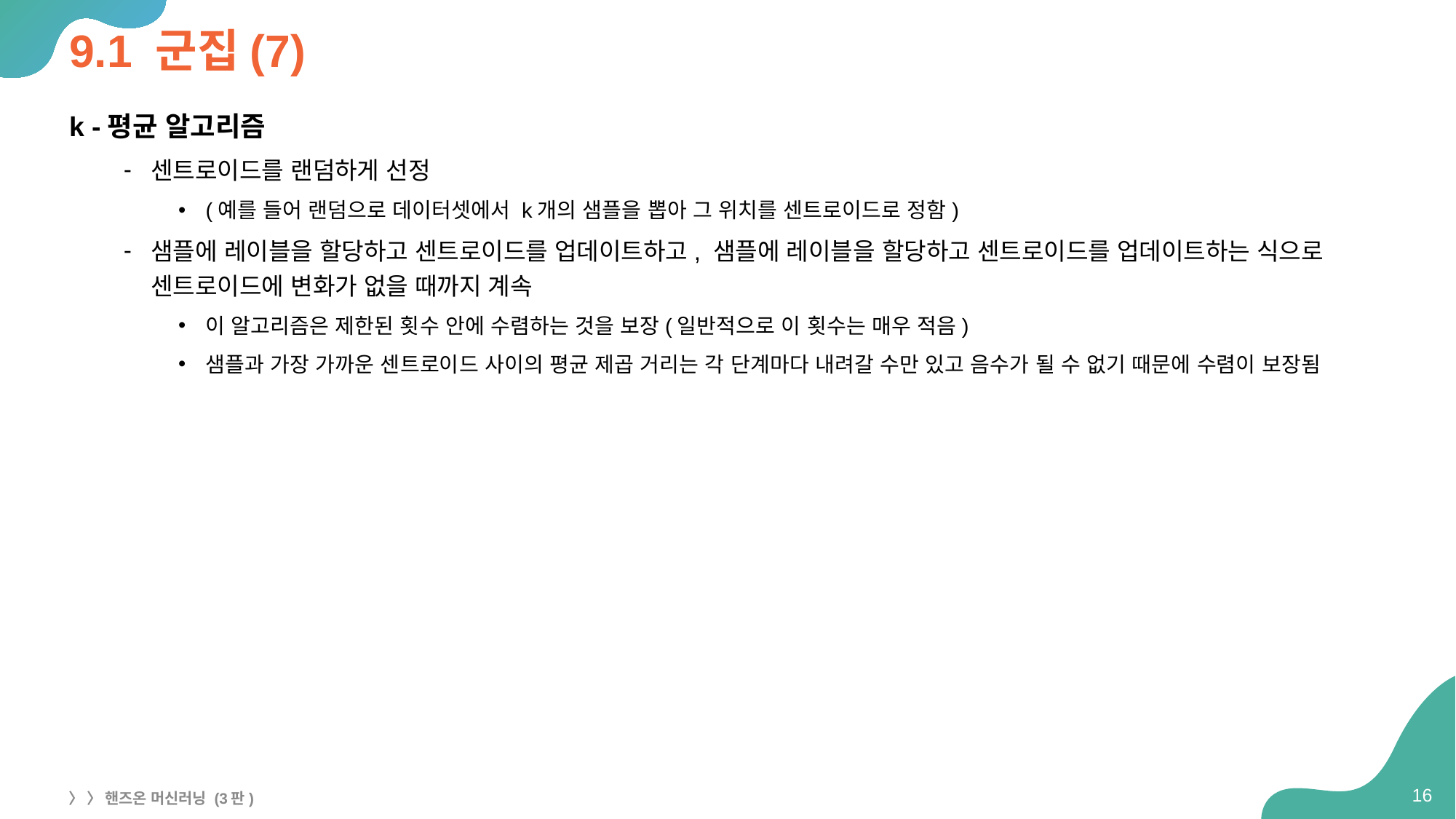

# 9.1 군집(7)
k -평균 알고리즘
센트로이드를 랜덤하게 선정
(예를 들어 랜덤으로 데이터셋에서 k개의 샘플을 뽑아 그 위치를 센트로이드로 정함)
샘플에 레이블을 할당하고 센트로이드를 업데이트하고, 샘플에 레이블을 할당하고 센트로이드를 업데이트하는 식으로 센트로이드에 변화가 없을 때까지 계속
이 알고리즘은 제한된 횟수 안에 수렴하는 것을 보장(일반적으로 이 횟수는 매우 적음)
샘플과 가장 가까운 센트로이드 사이의 평균 제곱 거리는 각 단계마다 내려갈 수만 있고 음수가 될 수 없기 때문에 수렴이 보장됨
16
〉 〉 핸즈온 머신러닝 (3판)